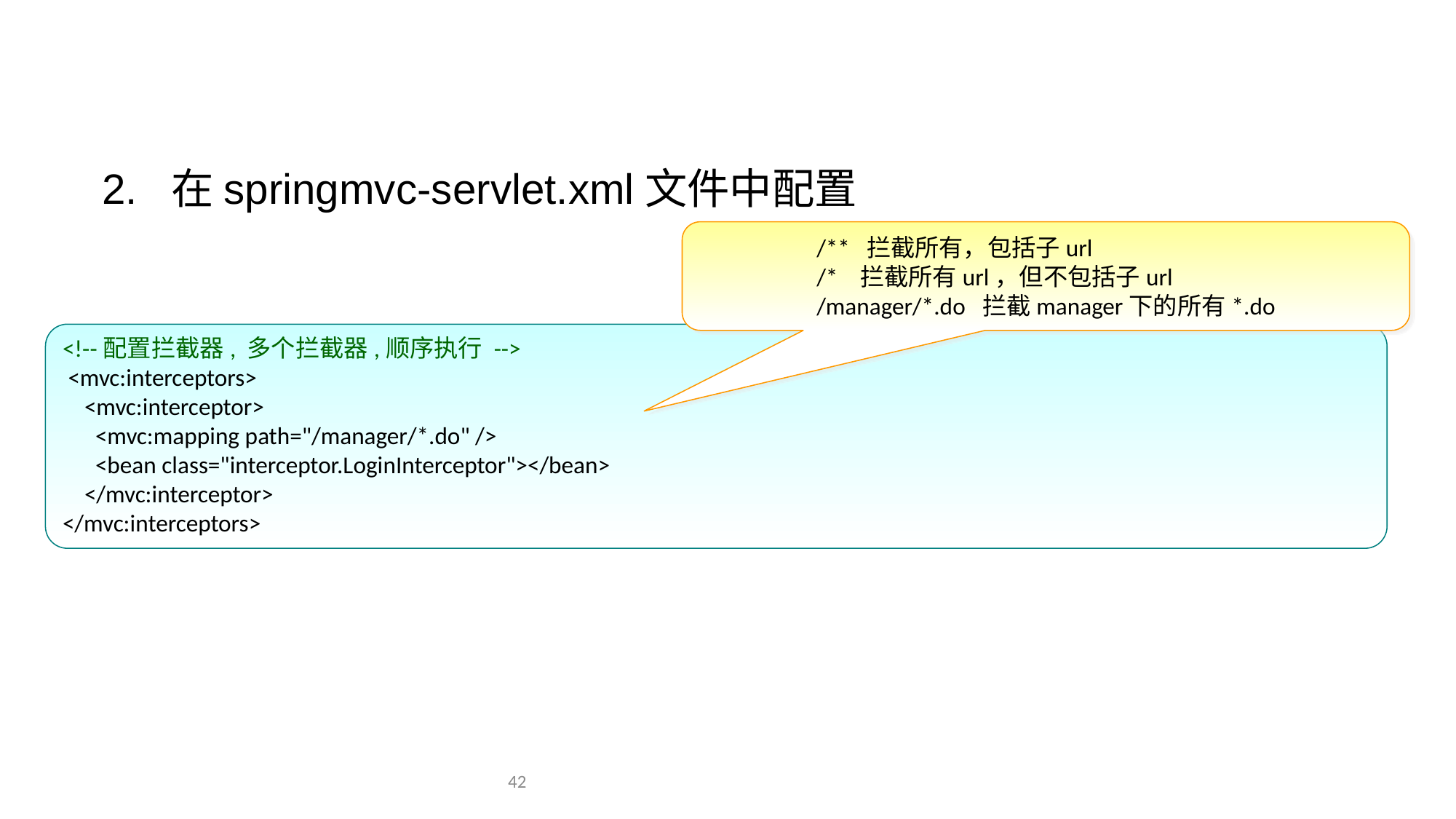

SpringMVC自定义拦截器-3
2.  在springmvc-servlet.xml文件中配置

/**  拦截所有，包括子url
/*   拦截所有url，但不包括子url
/manager/*.do  拦截manager下的所有*.do
<!--配置拦截器, 多个拦截器,顺序执行 -->
 <mvc:interceptors>
    <mvc:interceptor>
      <mvc:mapping path="/manager/*.do" />
      <bean class="interceptor.LoginInterceptor"></bean>
    </mvc:interceptor>
</mvc:interceptors>
42